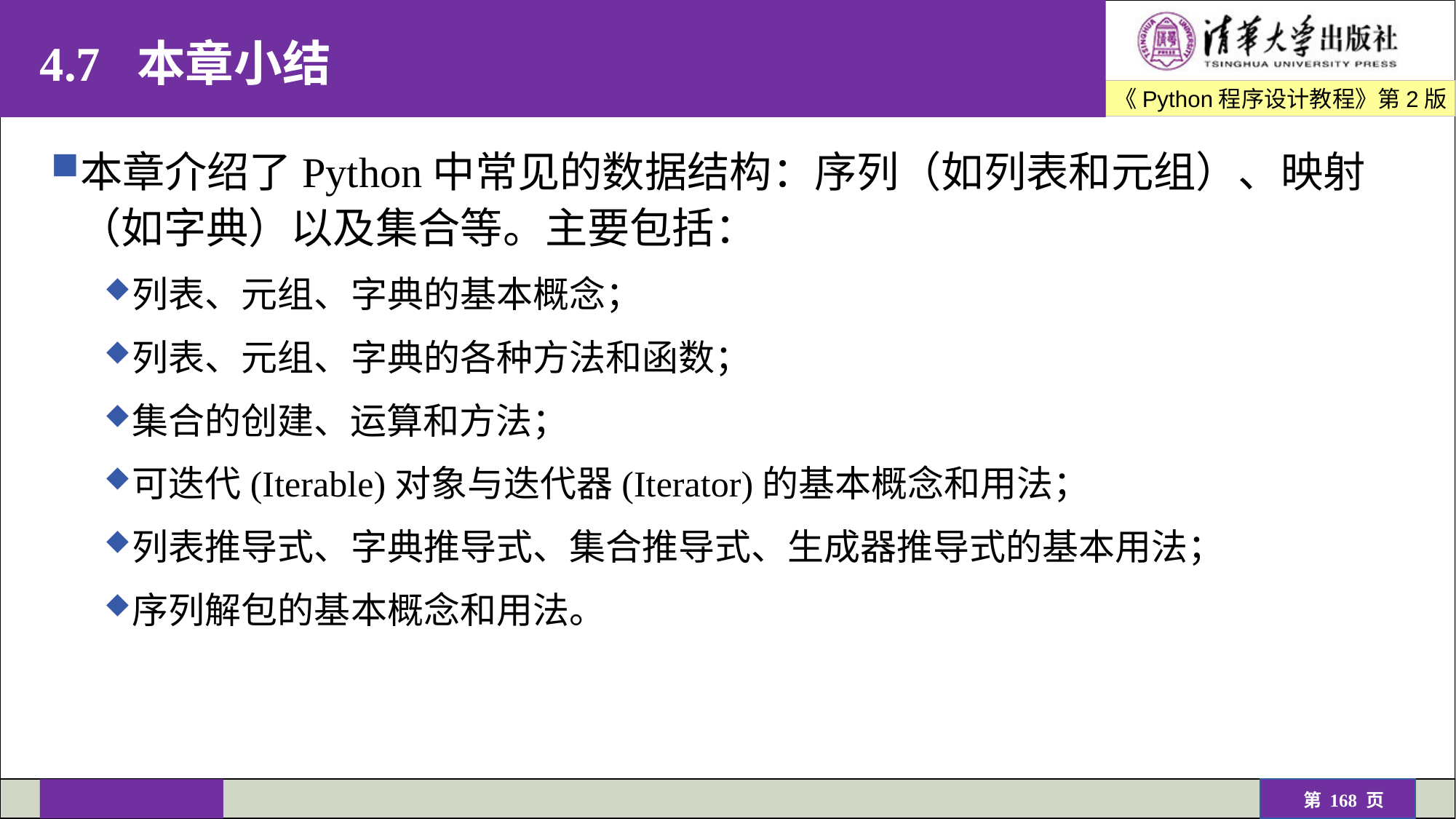

# 4.7  本章小结
本章介绍了Python中常见的数据结构：序列（如列表和元组）、映射（如字典）以及集合等。主要包括：
列表、元组、字典的基本概念；
列表、元组、字典的各种方法和函数；
集合的创建、运算和方法；
可迭代(Iterable)对象与迭代器(Iterator)的基本概念和用法；
列表推导式、字典推导式、集合推导式、生成器推导式的基本用法；
序列解包的基本概念和用法。